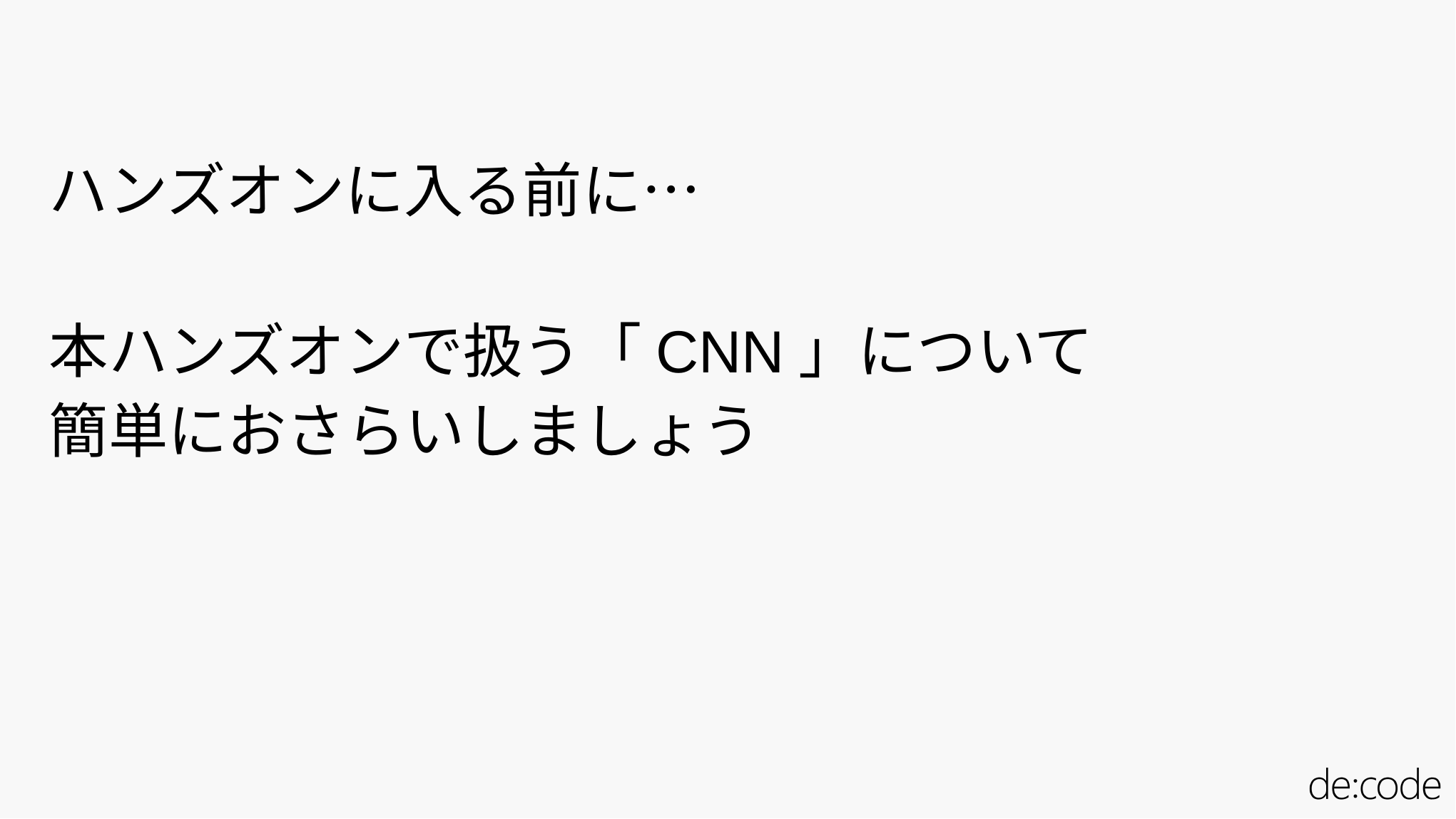

ハンズオンに入る前に…

本ハンズオンで扱う「CNN」について
簡単におさらいしましょう